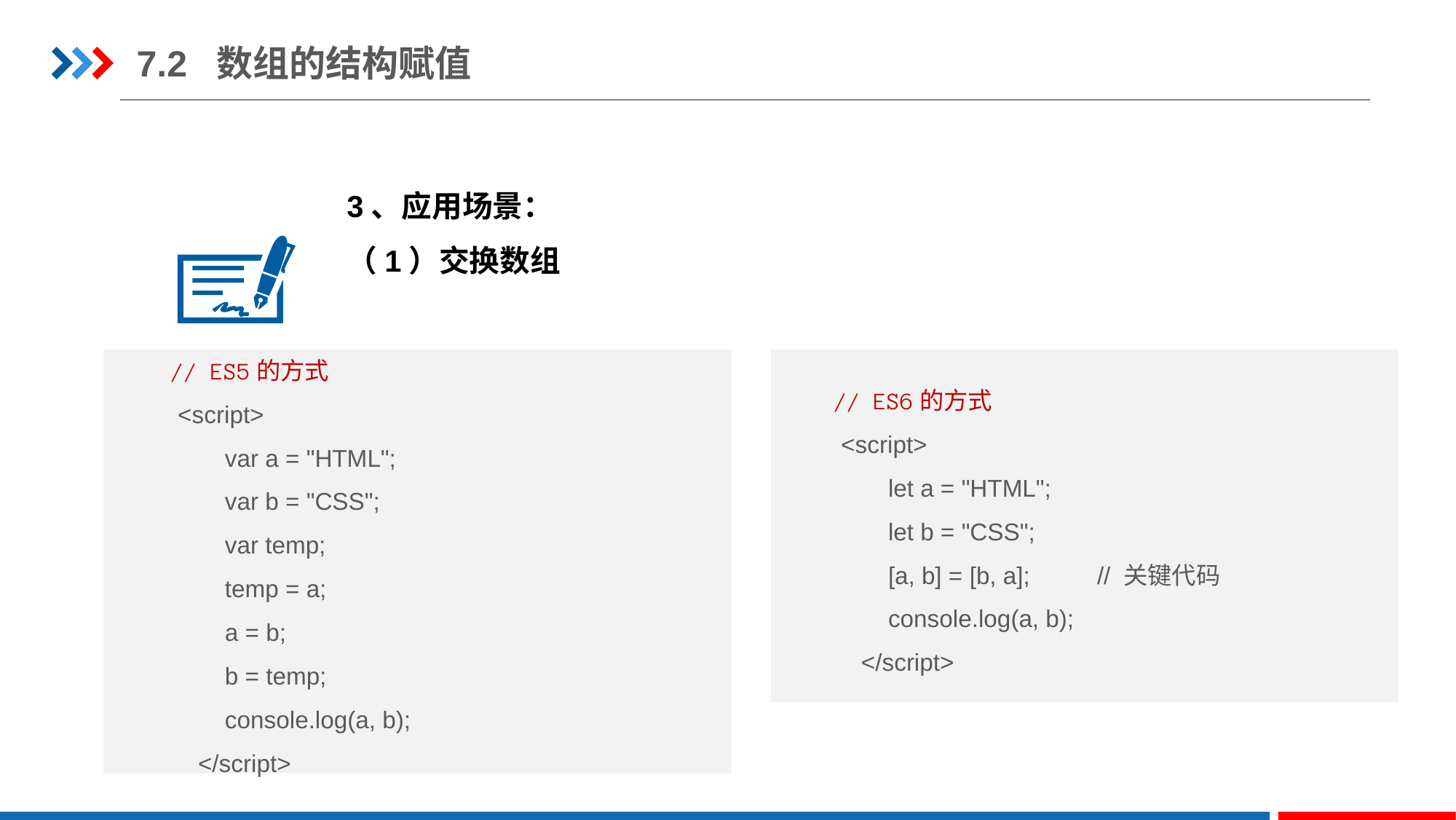

7.2  数组的结构赋值
3、应用场景：
（1）交换数组

// ES5的方式
 <script>
        var a = "HTML";
        var b = "CSS";
        var temp;
        temp = a;
        a = b;
        b = temp;
        console.log(a, b);
    </script>

// ES6的方式
 <script>
        let a = "HTML";
        let b = "CSS";
        [a, b] = [b, a];          // 关键代码
        console.log(a, b);
    </script>